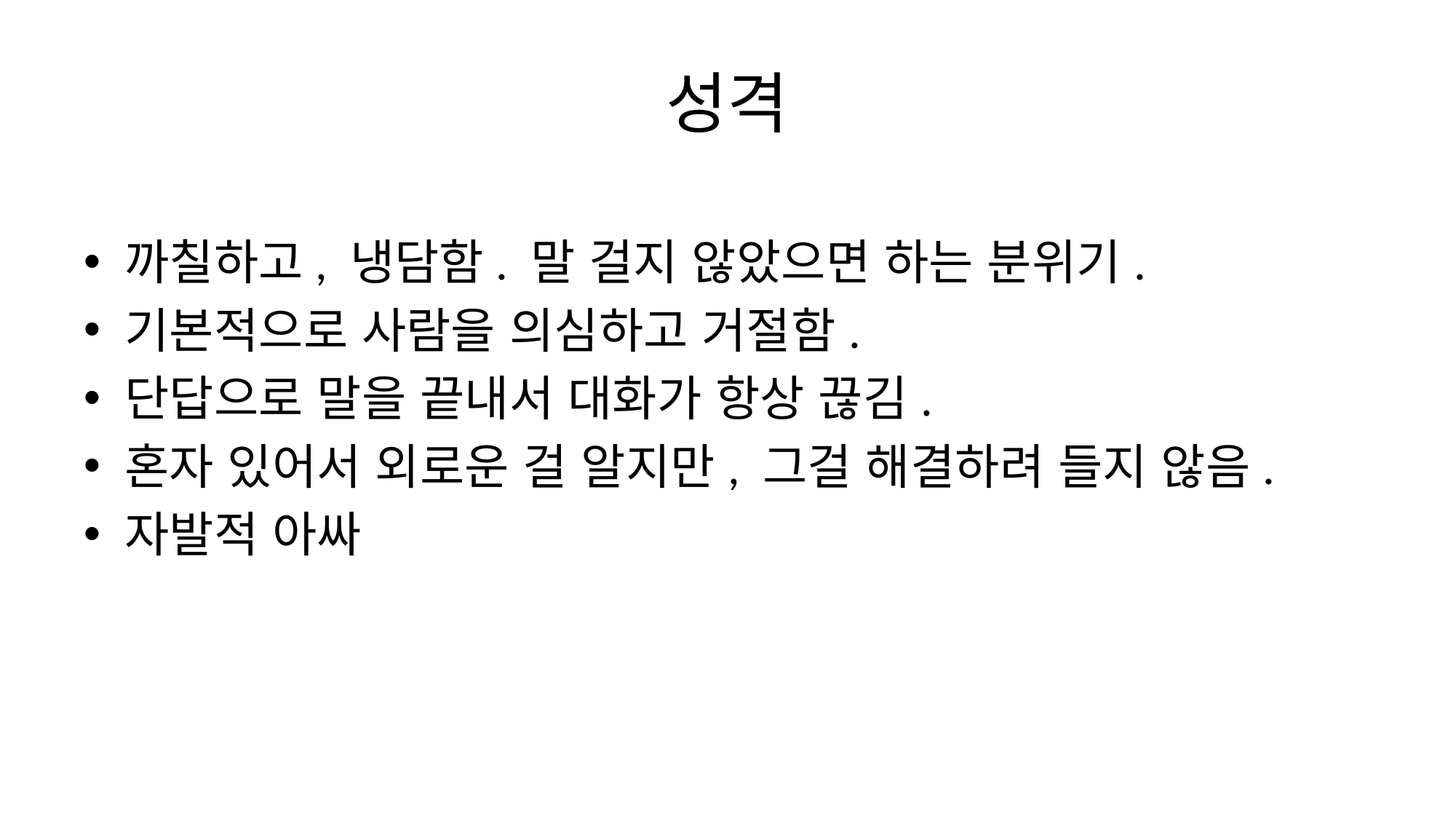

# 성격
까칠하고, 냉담함. 말 걸지 않았으면 하는 분위기.
기본적으로 사람을 의심하고 거절함.
단답으로 말을 끝내서 대화가 항상 끊김.
혼자 있어서 외로운 걸 알지만, 그걸 해결하려 들지 않음.
자발적 아싸